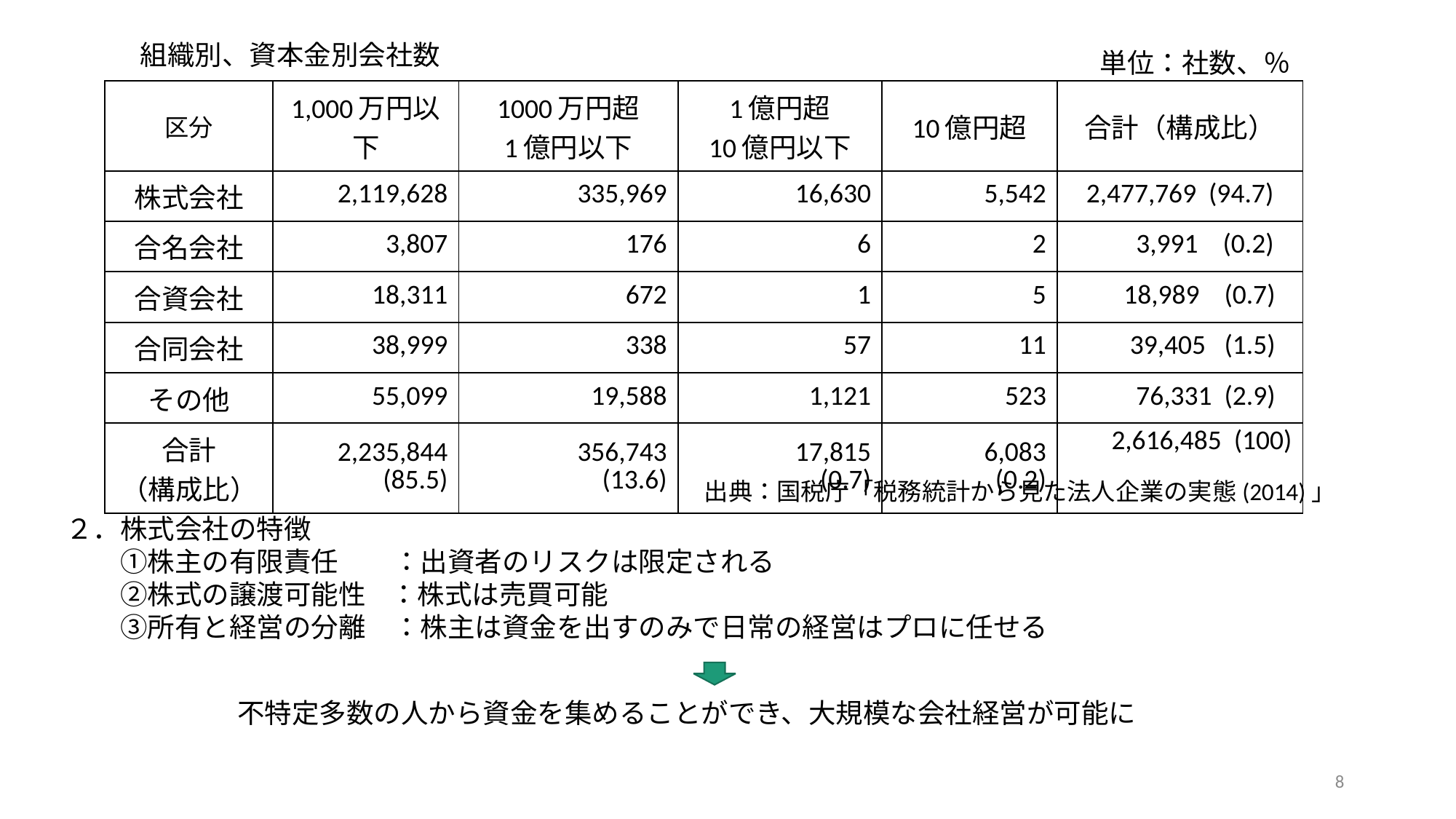

組織別、資本金別会社数
単位：社数、％
| 区分 | 1,000万円以下 | 1000万円超 1億円以下 | 1億円超 10億円以下 | 10億円超 | 合計（構成比） |
| --- | --- | --- | --- | --- | --- |
| 株式会社 | 2,119,628 | 335,969 | 16,630 | 5,542 | 2,477,769 (94.7) |
| 合名会社 | 3,807 | 176 | 6 | 2 | 3,991 (0.2) |
| 合資会社 | 18,311 | 672 | 1 | 5 | 18,989 (0.7) |
| 合同会社 | 38,999 | 338 | 57 | 11 | 39,405 (1.5) |
| その他 | 55,099 | 19,588 | 1,121 | 523 | 76,331 (2.9) |
| 合計 （構成比） | 2,235,844 (85.5) | 356,743 (13.6) | 17,815 (0.7) | 6,083 (0.2) | 2,616,485 (100) |
出典：国税庁「税務統計から見た法人企業の実態(2014)」
２．株式会社の特徴
　　①株主の有限責任　　：出資者のリスクは限定される
　　②株式の譲渡可能性    ：株式は売買可能
　　③所有と経営の分離　：株主は資金を出すのみで日常の経営はプロに任せる

不特定多数の人から資金を集めることができ、大規模な会社経営が可能に
8